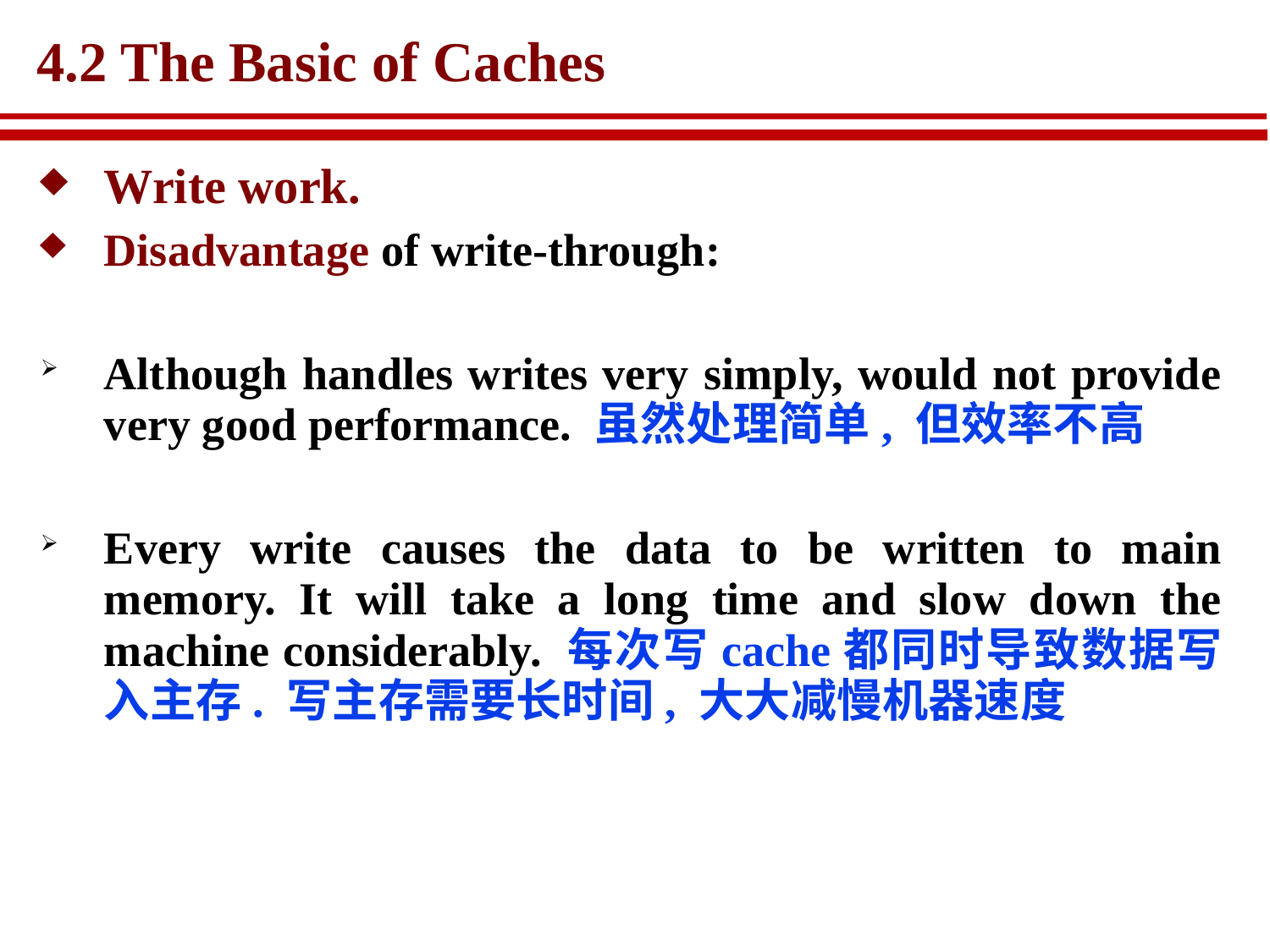

# 4.2 The Basic of Caches
Write work.
Disadvantage of write-through:

Although handles writes very simply, would not provide very good performance. 虽然处理简单, 但效率不高

Every write causes the data to be written to main memory. It will take a long time and slow down the machine considerably. 每次写cache都同时导致数据写入主存. 写主存需要长时间, 大大减慢机器速度